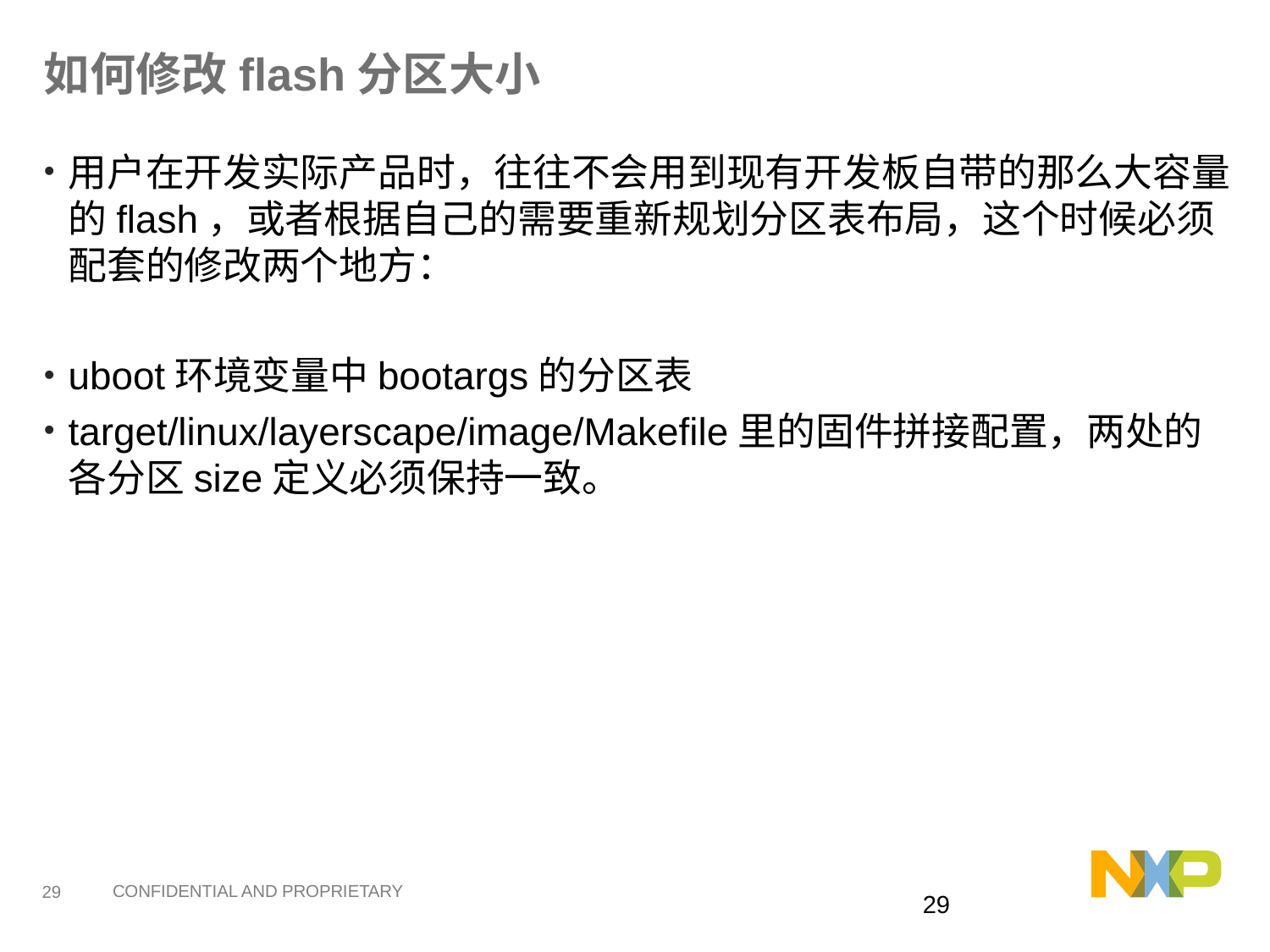

# 如何修改flash分区大小
用户在开发实际产品时，往往不会用到现有开发板自带的那么大容量的flash，或者根据自己的需要重新规划分区表布局，这个时候必须配套的修改两个地方：

uboot环境变量中bootargs的分区表
target/linux/layerscape/image/Makefile里的固件拼接配置，两处的各分区size定义必须保持一致。
29